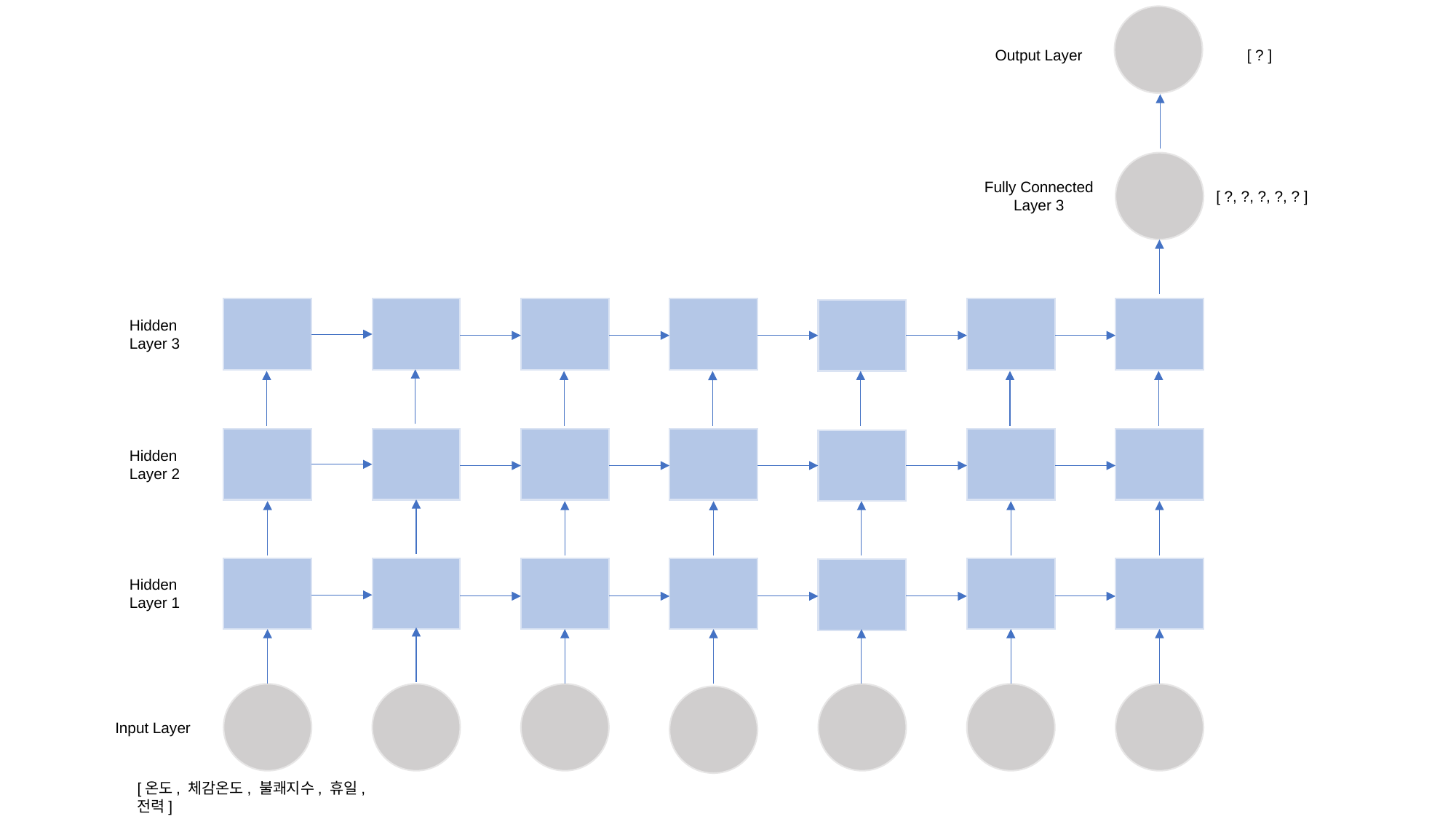

[ ? ]
Output Layer

Fully Connected Layer 3
[ ?, ?, ?, ?, ? ]

Hidden Layer 3

Hidden Layer 2

Hidden Layer 1

Input Layer
[온도, 체감온도, 불쾌지수, 휴일, 전력]